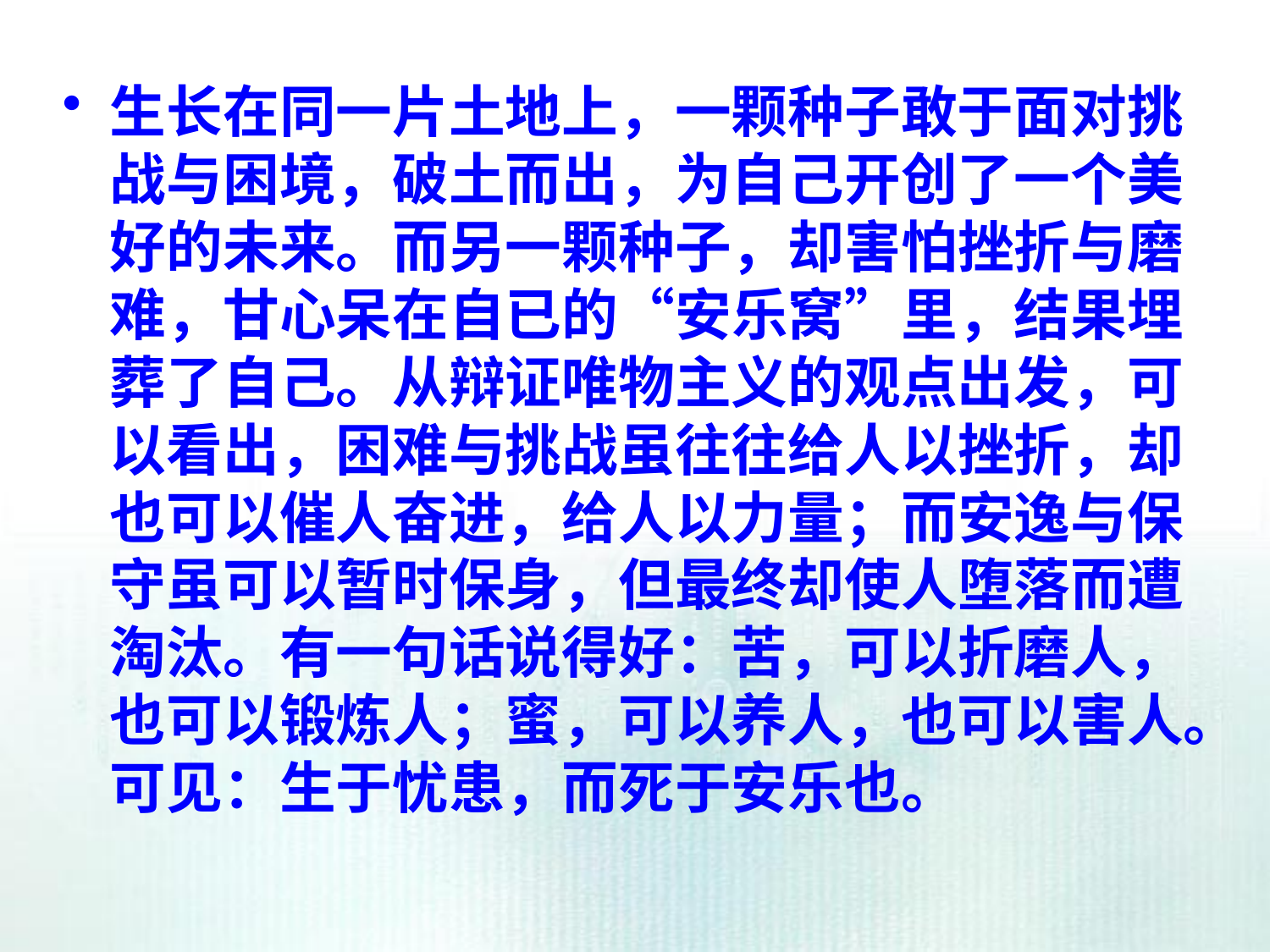

#
生长在同一片土地上，一颗种子敢于面对挑战与困境，破土而出，为自己开创了一个美好的未来。而另一颗种子，却害怕挫折与磨难，甘心呆在自已的“安乐窝”里，结果埋葬了自己。从辩证唯物主义的观点出发，可以看出，困难与挑战虽往往给人以挫折，却也可以催人奋进，给人以力量；而安逸与保守虽可以暂时保身，但最终却使人堕落而遭淘汰。有一句话说得好：苦，可以折磨人，也可以锻炼人；蜜，可以养人，也可以害人。可见：生于忧患，而死于安乐也。